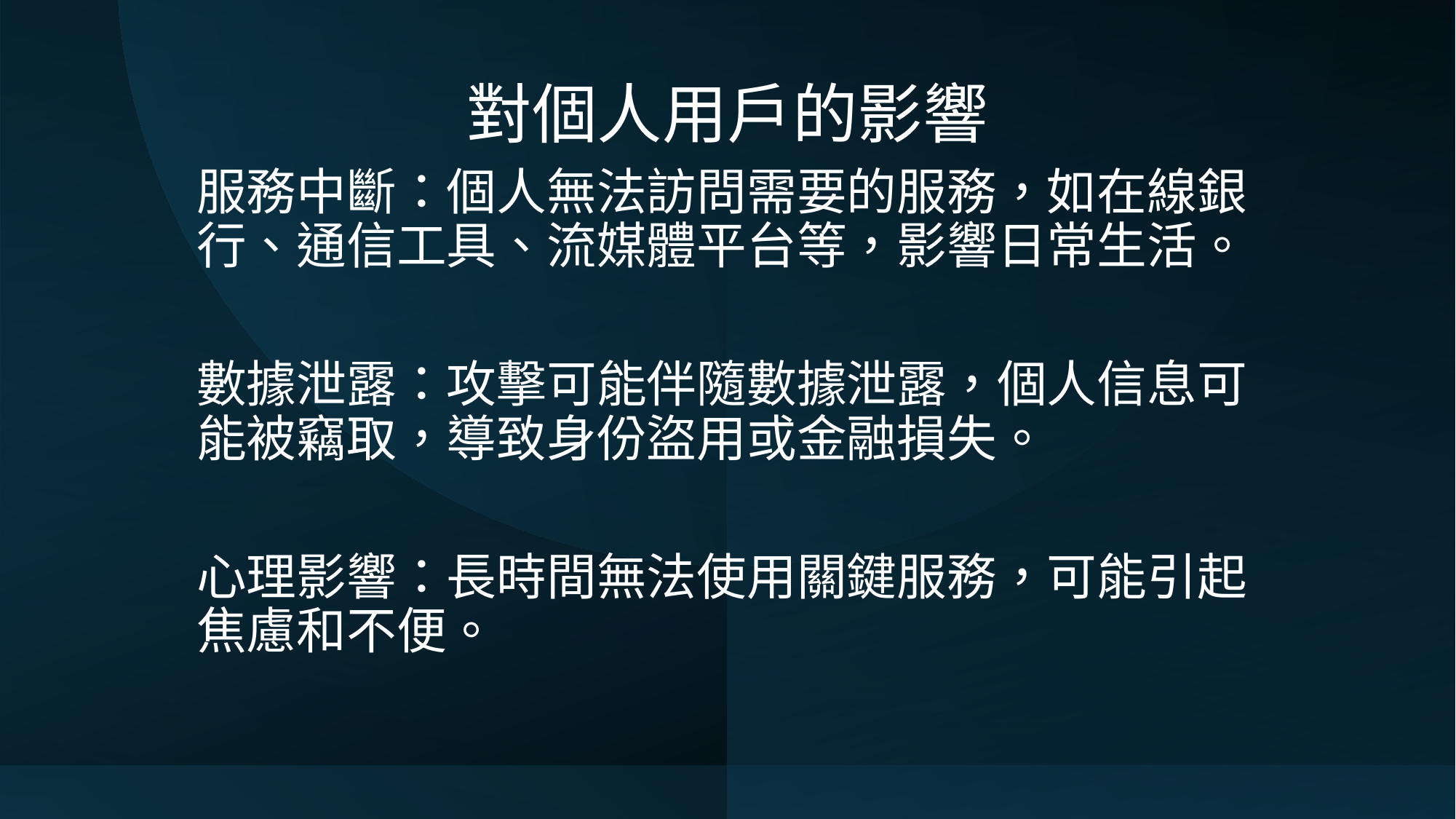

對個人用戶的影響
服務中斷：個人無法訪問需要的服務，如在線銀行、通信工具、流媒體平台等，影響日常生活。

數據泄露：攻擊可能伴隨數據泄露，個人信息可能被竊取，導致身份盜用或金融損失。

心理影響：長時間無法使用關鍵服務，可能引起焦慮和不便。